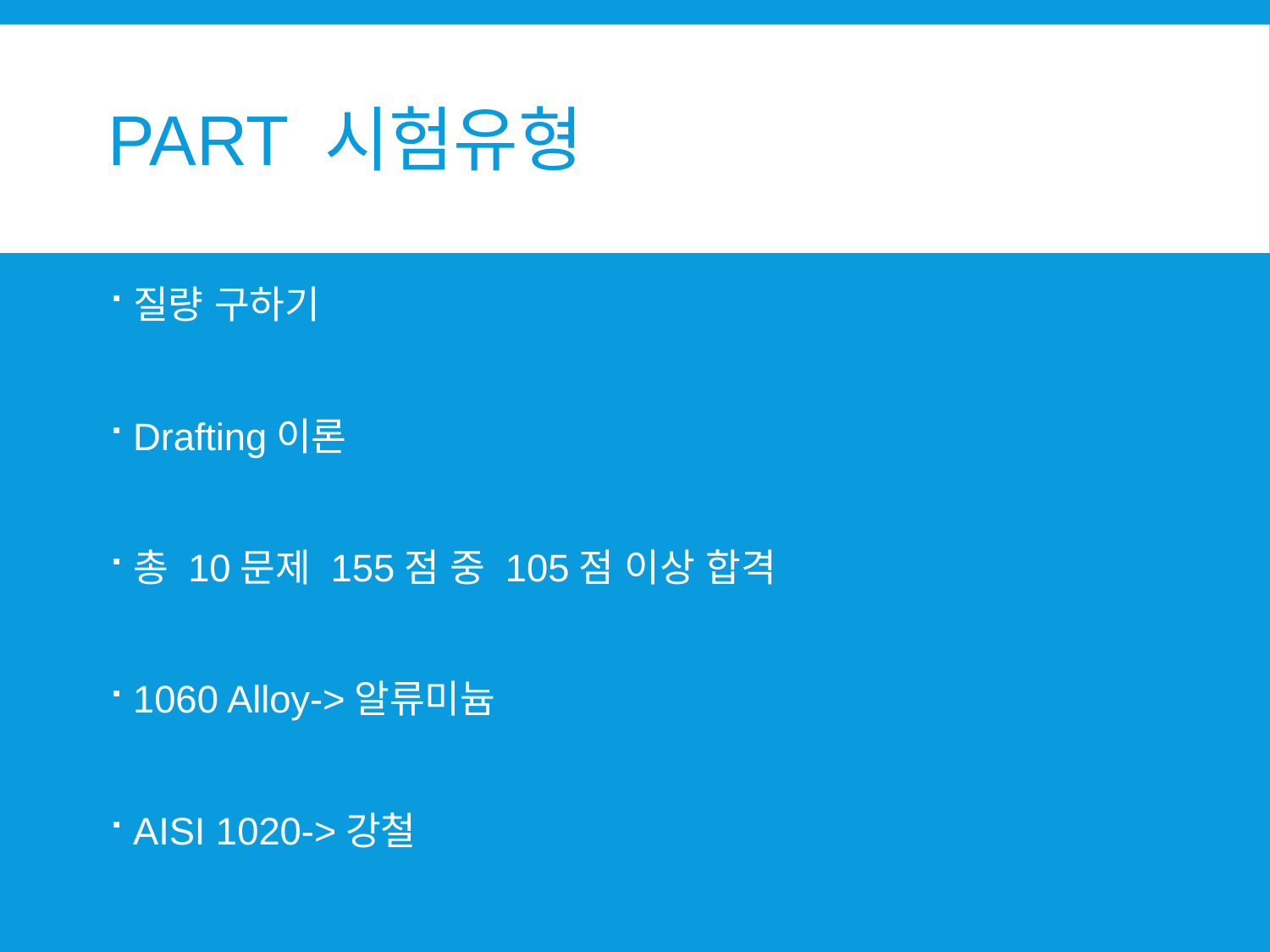

# PArT 시험유형
질량 구하기

Drafting이론

총 10문제 155점 중 105점 이상 합격

1060 Alloy->알류미늄

AISI 1020->강철